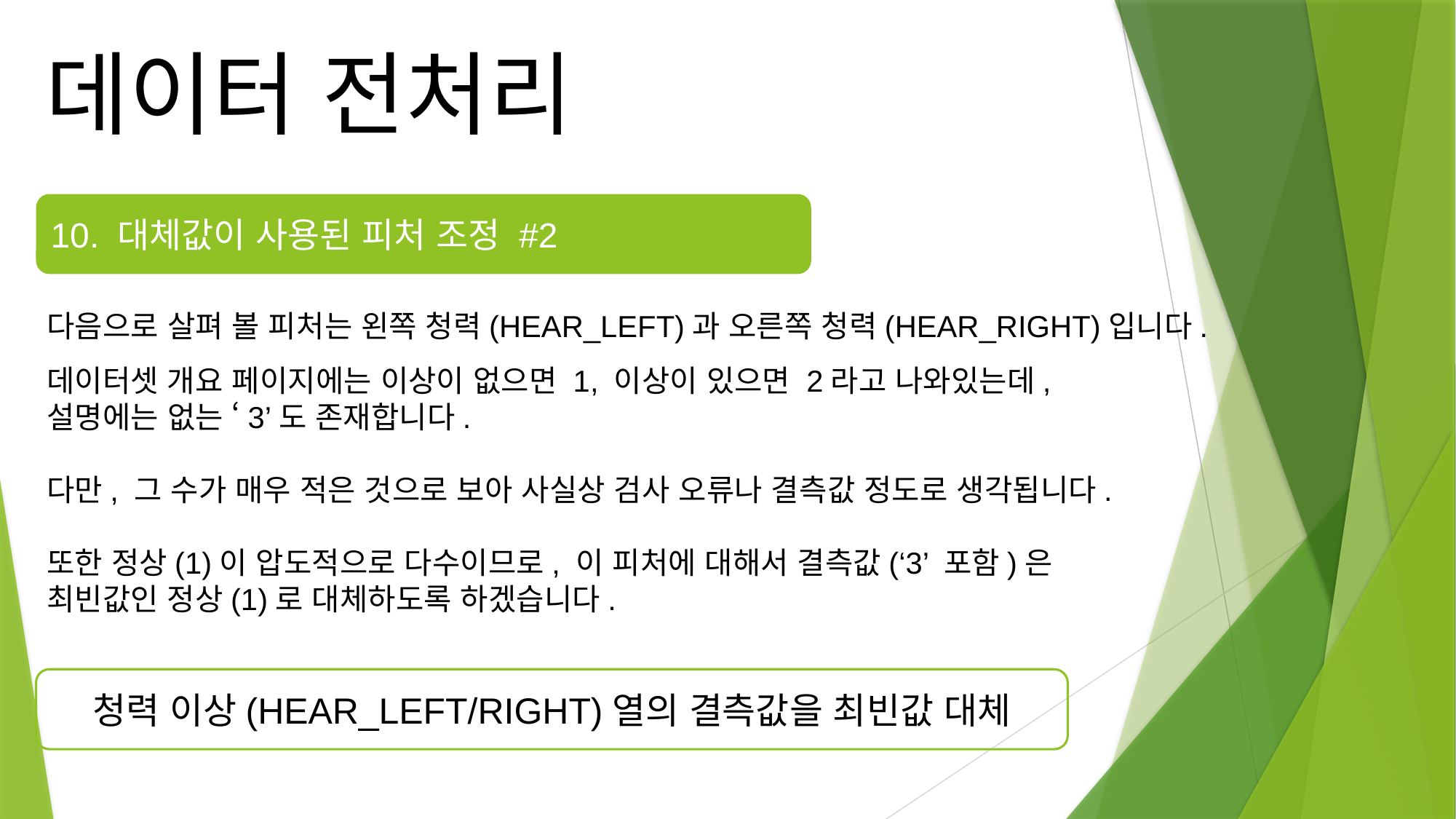

데이터 전처리

다음으로 살펴 볼 피처는 왼쪽 청력(HEAR_LEFT)과 오른쪽 청력(HEAR_RIGHT)입니다.

데이터셋 개요 페이지에는 이상이 없으면 1, 이상이 있으면 2라고 나와있는데,
설명에는 없는 ‘3’도 존재합니다.

다만, 그 수가 매우 적은 것으로 보아 사실상 검사 오류나 결측값 정도로 생각됩니다.

또한 정상(1)이 압도적으로 다수이므로, 이 피처에 대해서 결측값(‘3’ 포함)은
최빈값인 정상(1)로 대체하도록 하겠습니다.
10. 대체값이 사용된 피처 조정 #2
청력 이상(HEAR_LEFT/RIGHT)열의 결측값을 최빈값 대체